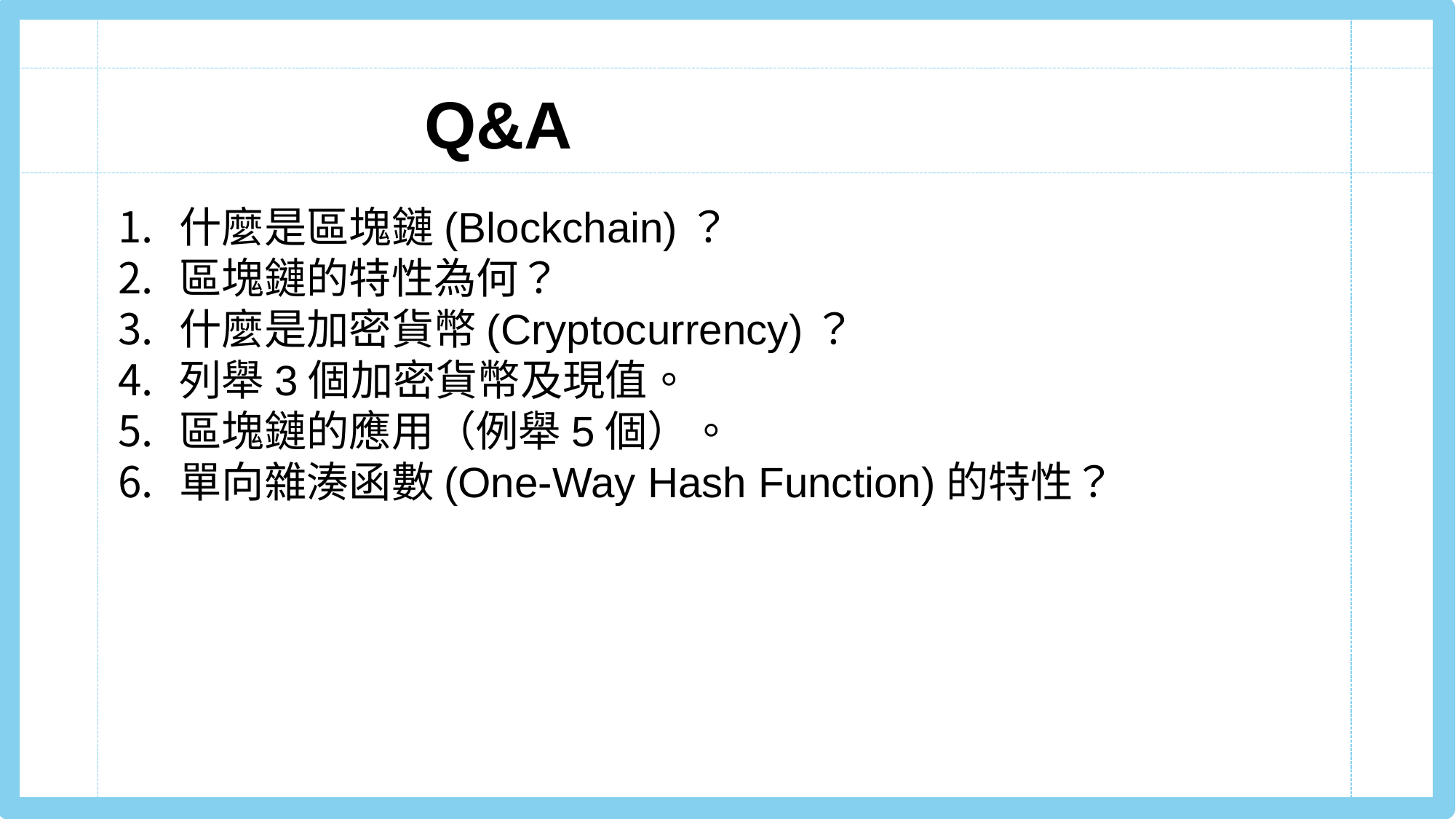

# Q&A
什麼是區塊鏈(Blockchain)？
區塊鏈的特性為何？
什麼是加密貨幣(Cryptocurrency)？
列舉3個加密貨幣及現值。
區塊鏈的應用（例舉5個）。
單向雜湊函數(One-Way Hash Function)的特性？